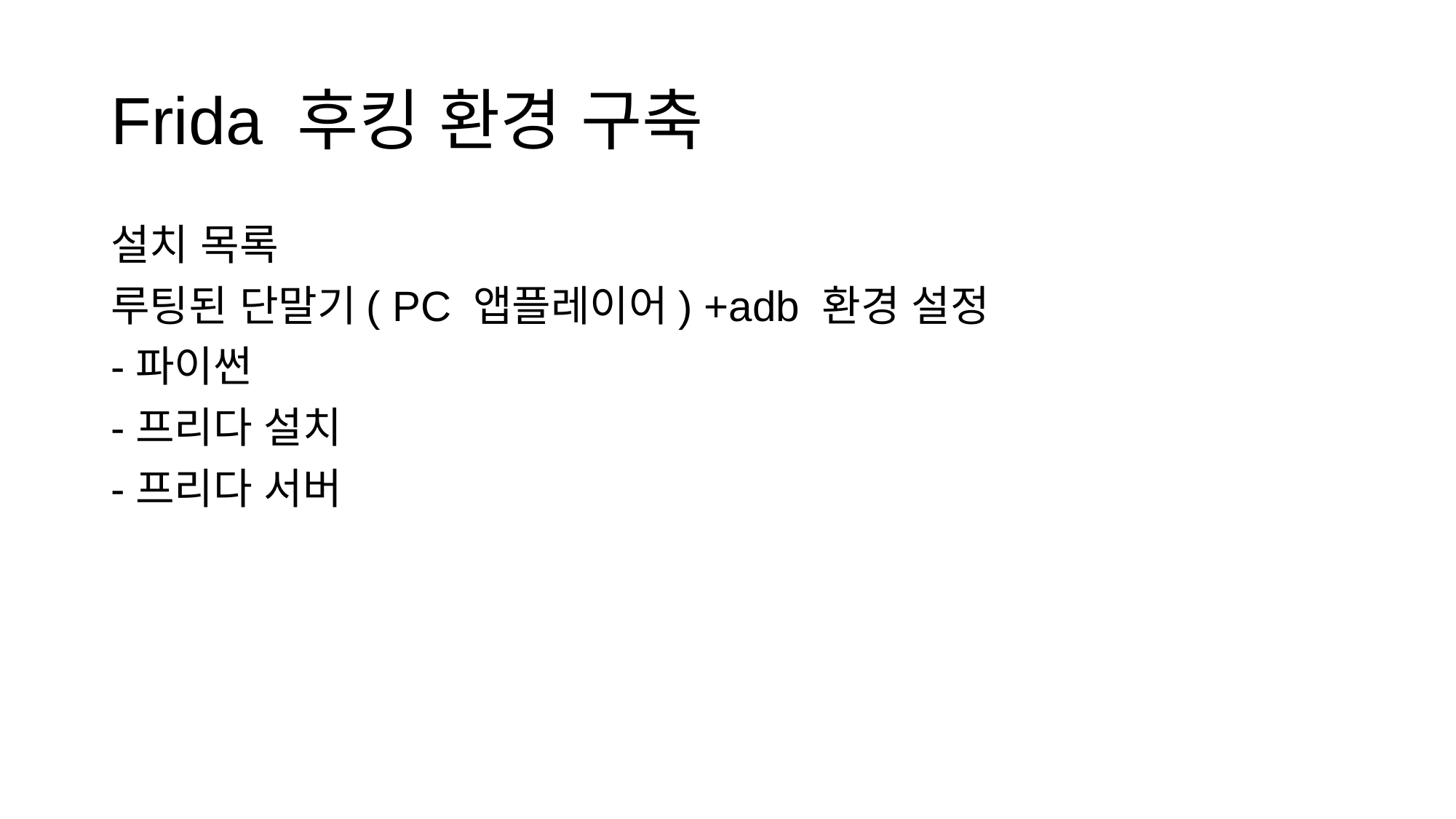

# Frida 후킹 환경 구축
설치 목록
루팅된 단말기( PC 앱플레이어) +adb 환경 설정
-파이썬
-프리다 설치
-프리다 서버